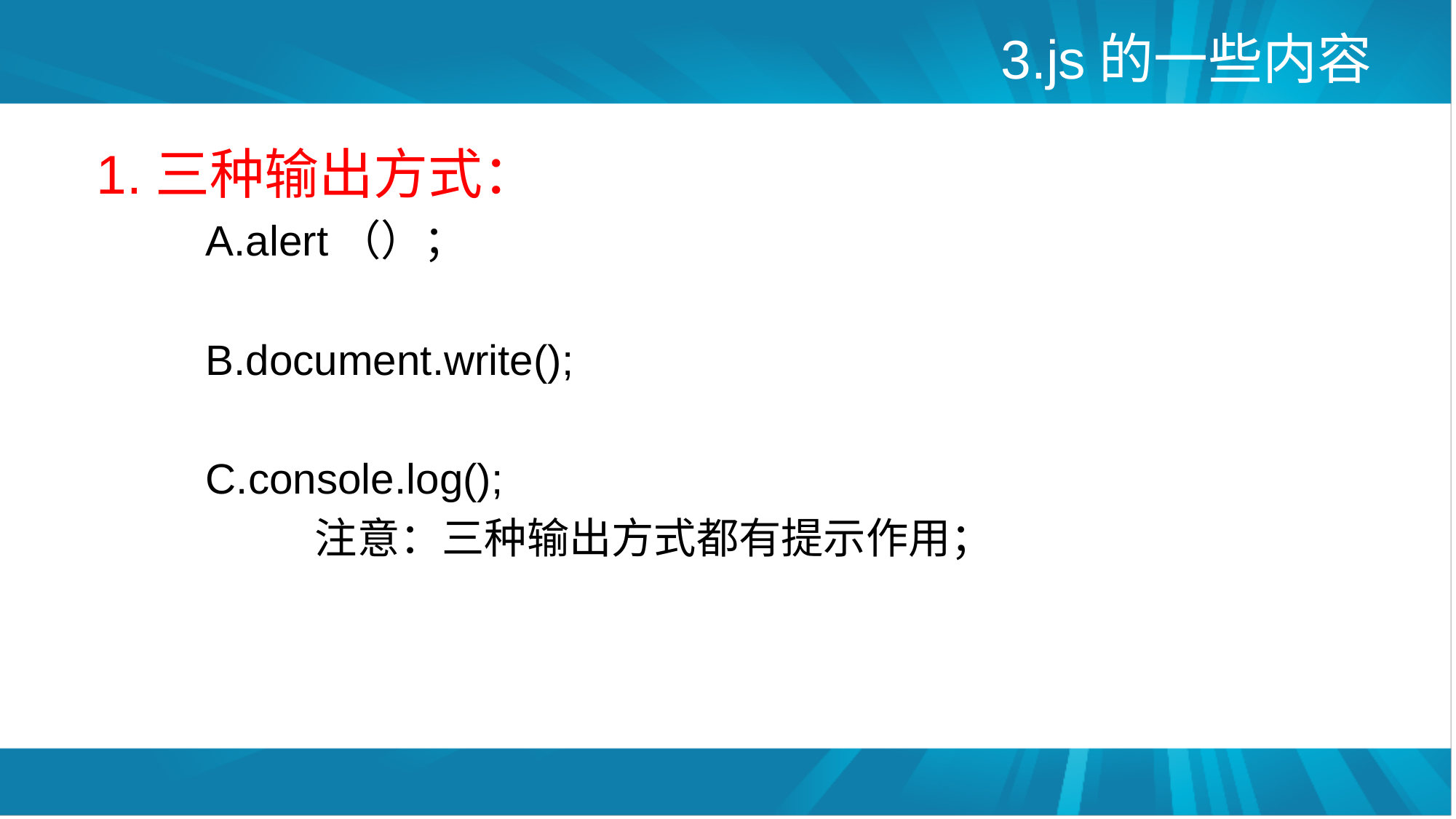

# 3.js的一些内容
1.三种输出方式：
 	A.alert（）；

	B.document.write();

	C.console.log();
       		注意：三种输出方式都有提示作用；